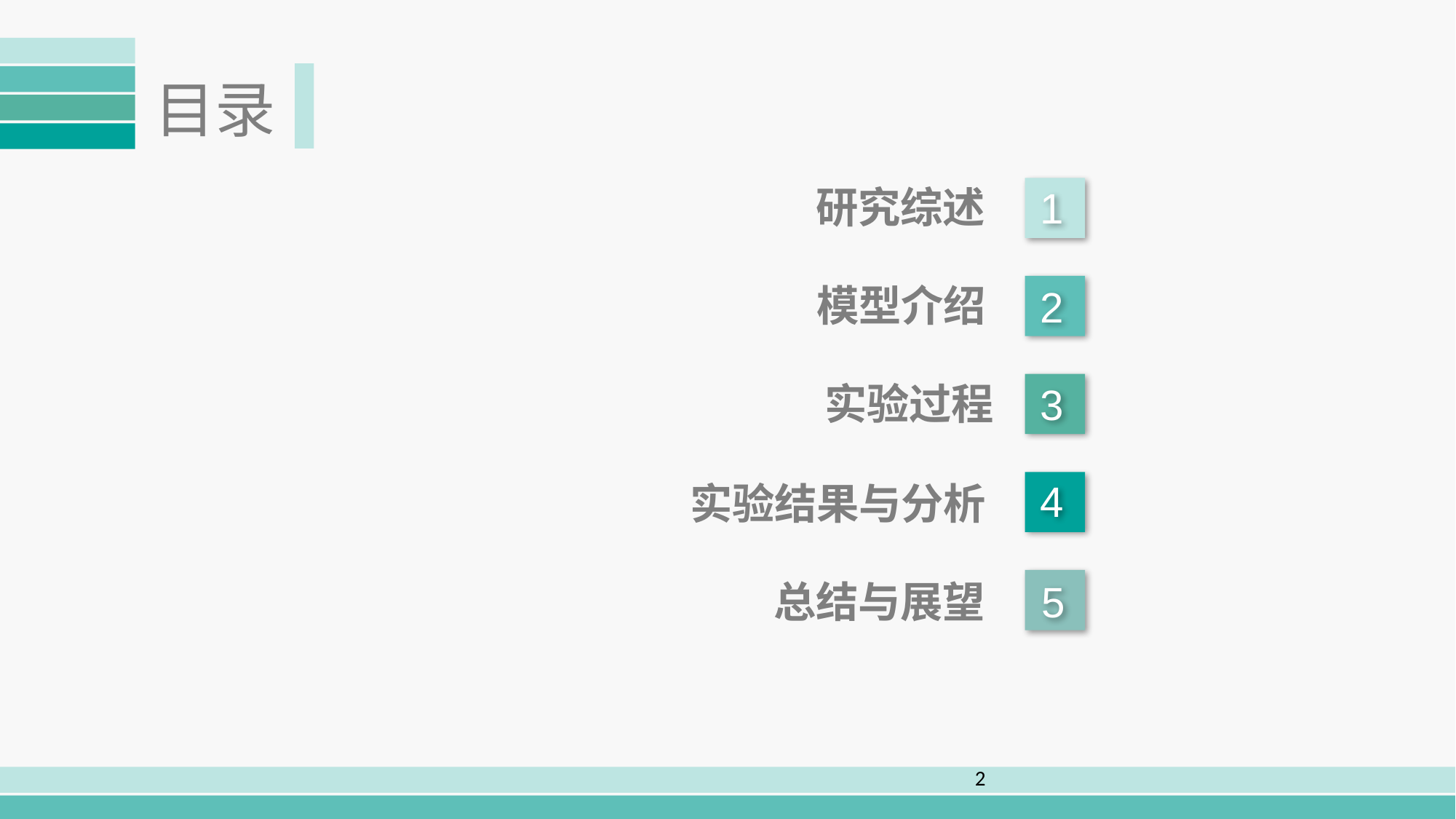

目录

研究综述

1

模型介绍
2

实验过程
3

4
实验结果与分析

5
总结与展望
2